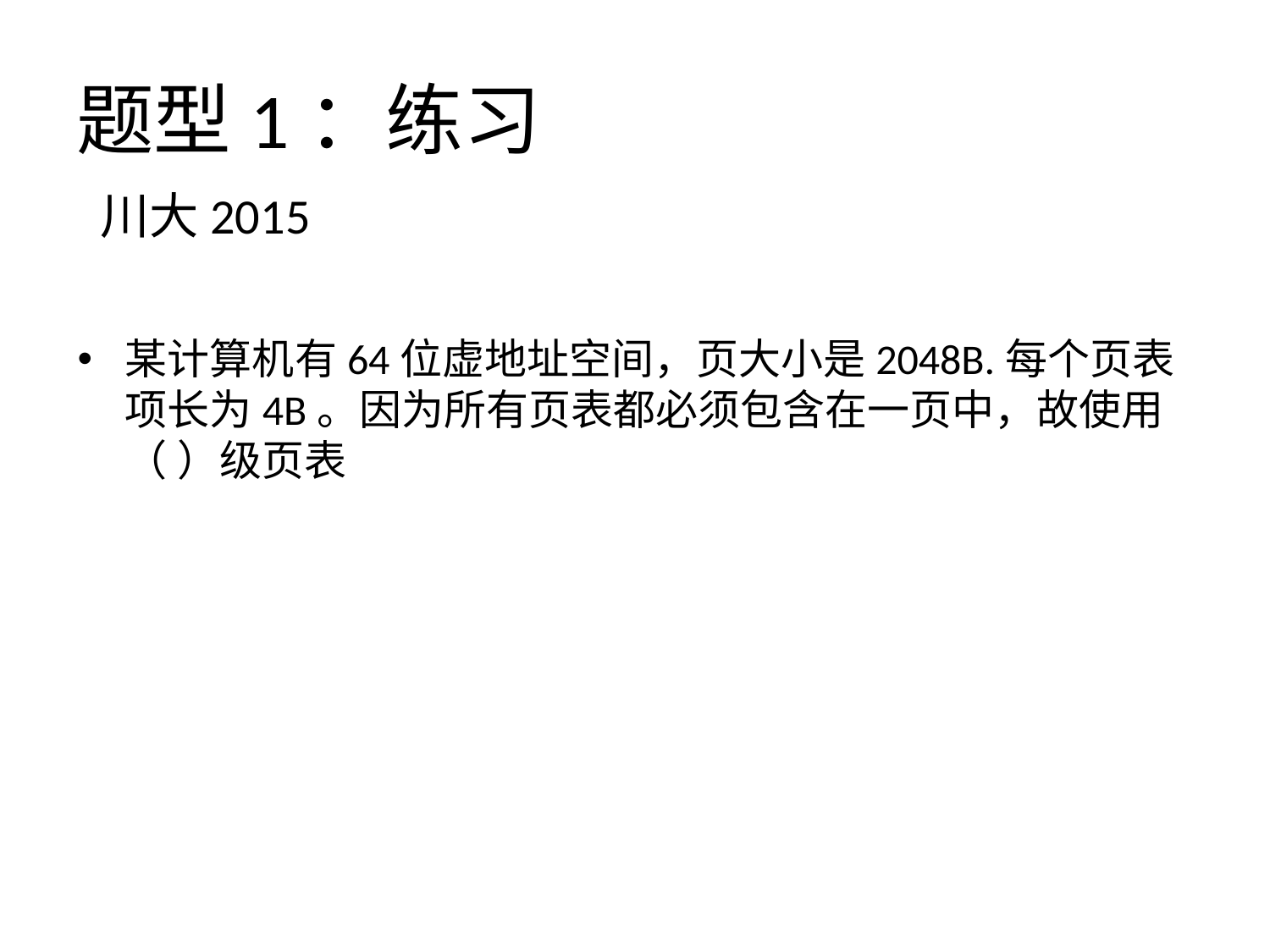

# 题型1：练习
川大2015
某计算机有64位虚地址空间，页大小是2048B.每个页表项长为4B。因为所有页表都必须包含在一页中，故使用（ ）级页表